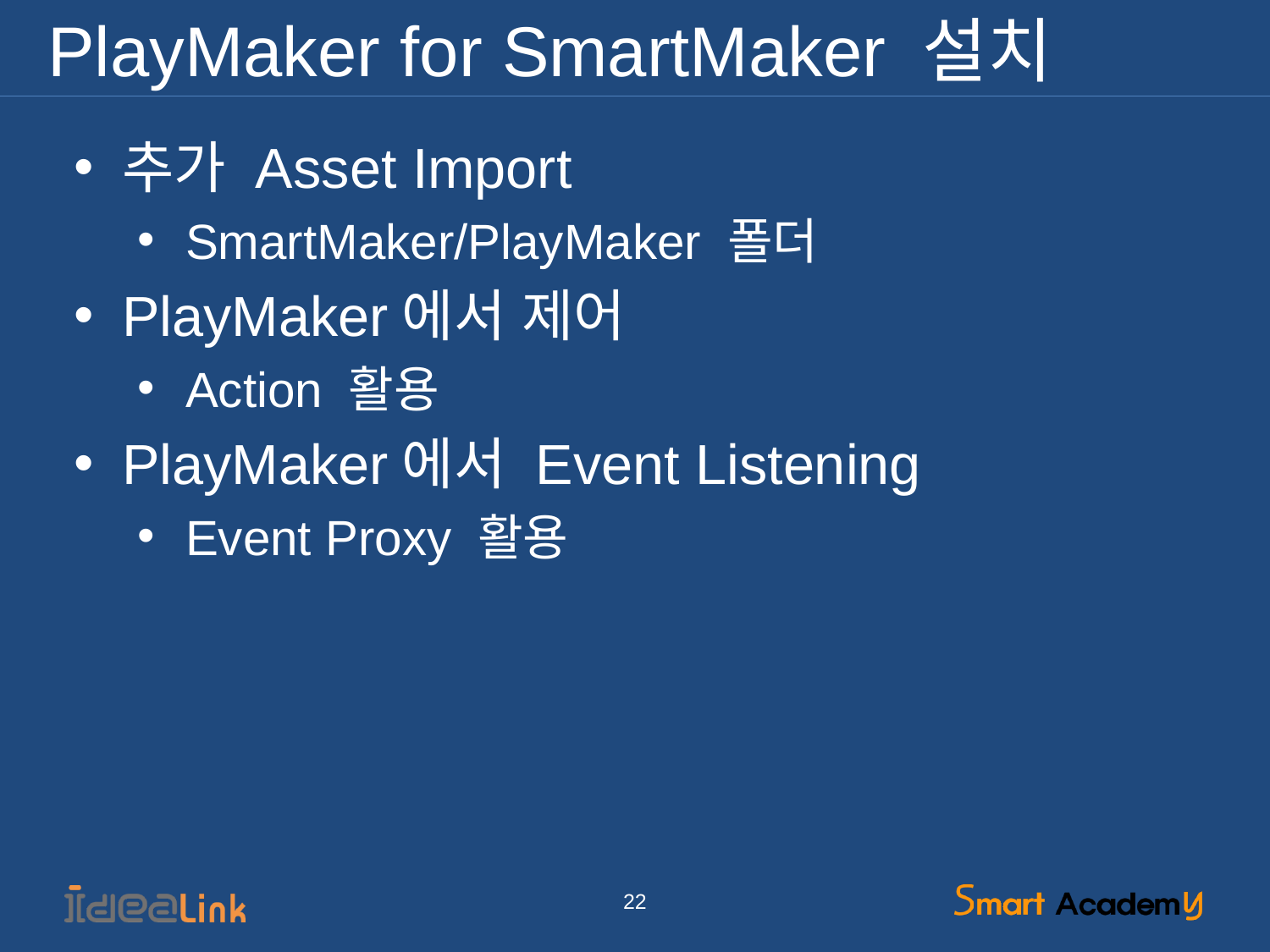

# PlayMaker for SmartMaker 설치
추가 Asset Import
SmartMaker/PlayMaker 폴더
PlayMaker에서 제어
Action 활용
PlayMaker에서 Event Listening
Event Proxy 활용
22